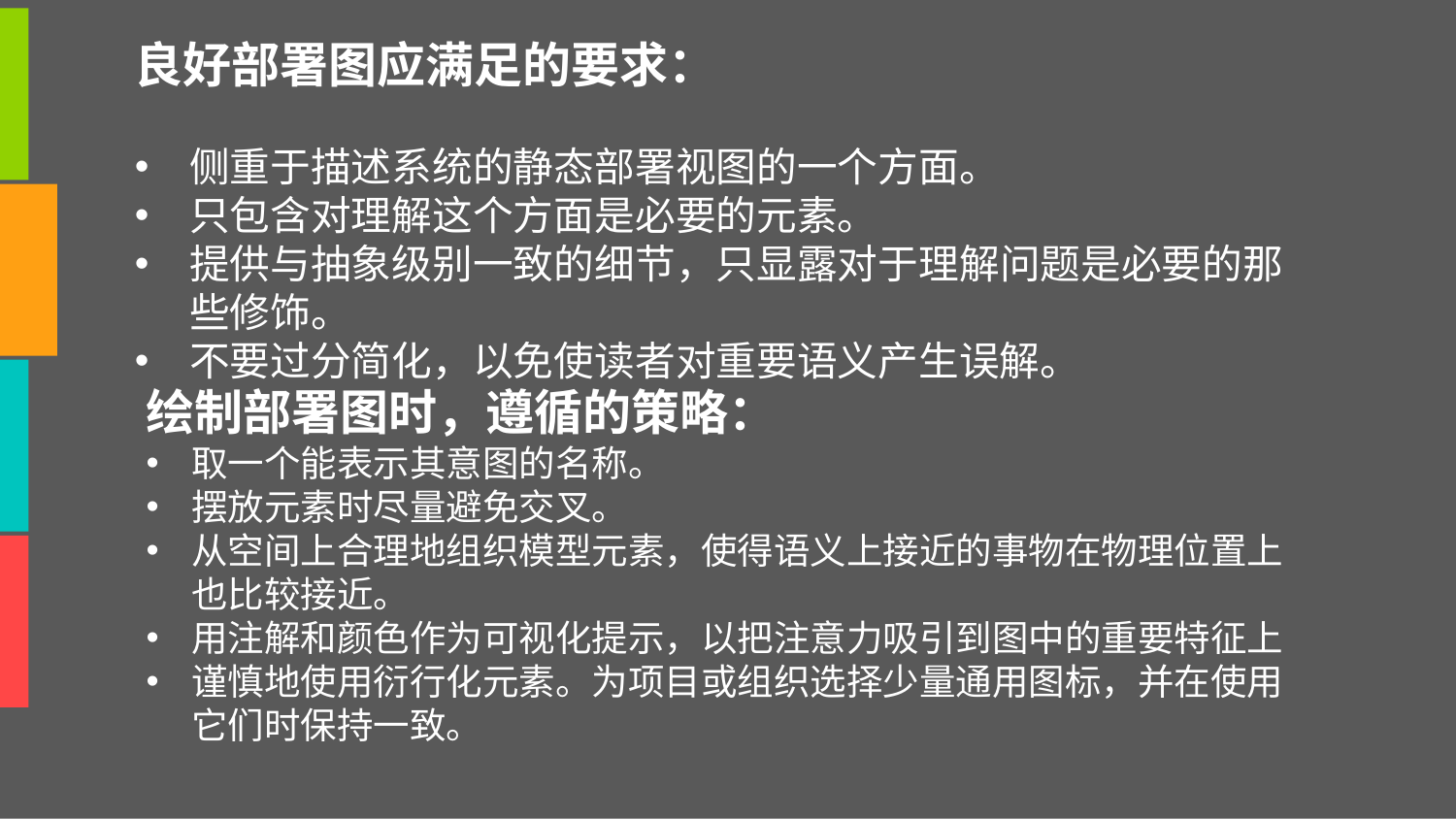

良好部署图应满足的要求：

侧重于描述系统的静态部署视图的一个方面。
只包含对理解这个方面是必要的元素。
提供与抽象级别一致的细节，只显露对于理解问题是必要的那些修饰。
不要过分简化，以免使读者对重要语义产生误解。

绘制部署图时，遵循的策略：
取一个能表示其意图的名称。
摆放元素时尽量避免交叉。
从空间上合理地组织模型元素，使得语义上接近的事物在物理位置上也比较接近。
用注解和颜色作为可视化提示，以把注意力吸引到图中的重要特征上
谨慎地使用衍行化元素。为项目或组织选择少量通用图标，并在使用它们时保持一致。